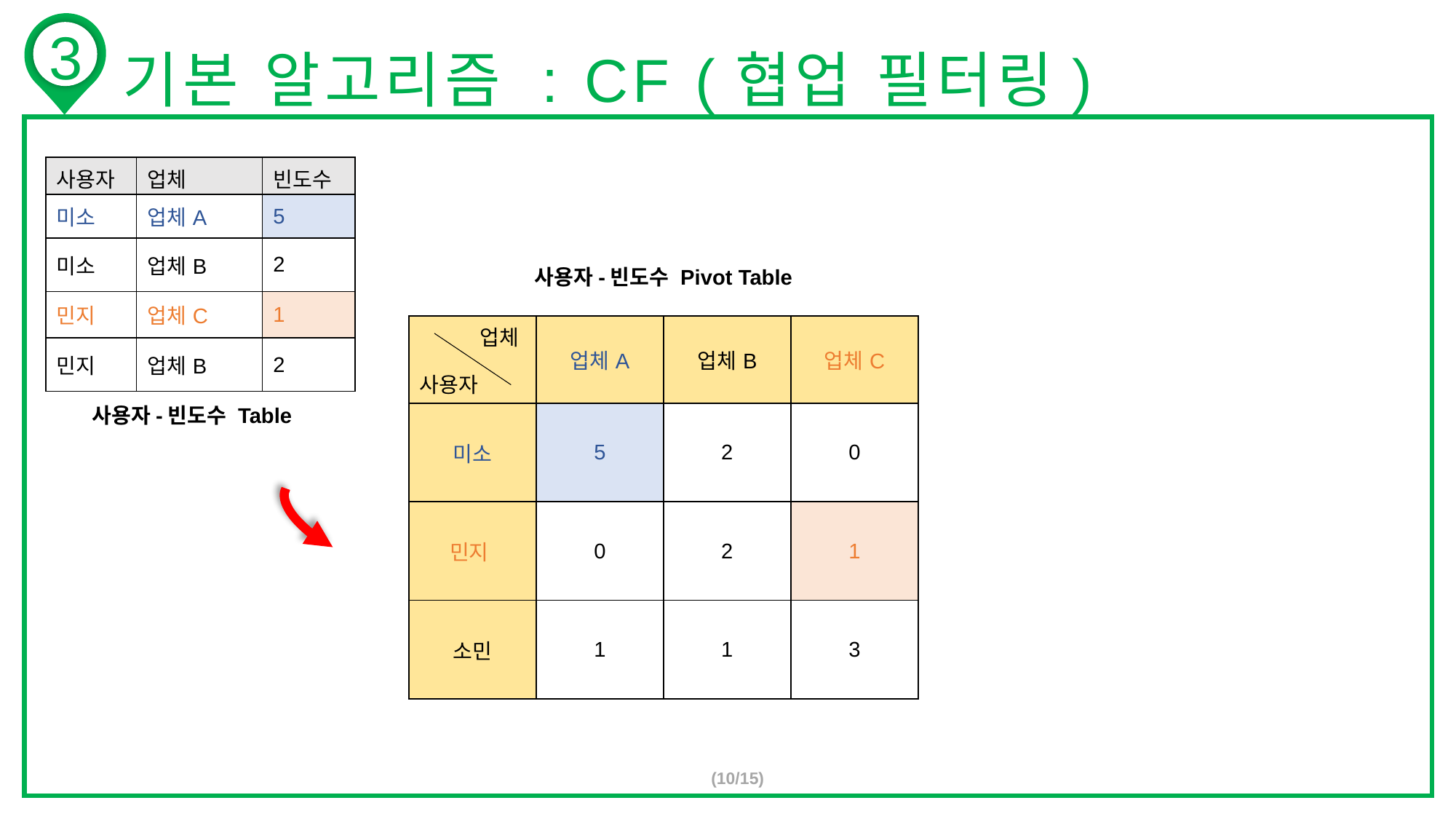

3
 기본 알고리즘 : CF (협업 필터링)

| 사용자 | 업체 | 빈도수 |
| --- | --- | --- |
| 미소 | 업체A | 5 |
| 미소 | 업체B | 2 |
| 민지 | 업체C | 1 |
| 민지 | 업체B | 2 |
사용자-빈도수 Pivot Table
|  | 업체A | 업체B | 업체C |
| --- | --- | --- | --- |
| 미소 | 5 | 2 | 0 |
| 민지 | 0 | 2 | 1 |
| 소민 | 1 | 1 | 3 |
업체
사용자
사용자-빈도수 Table

(10/15)
코사인
유사도